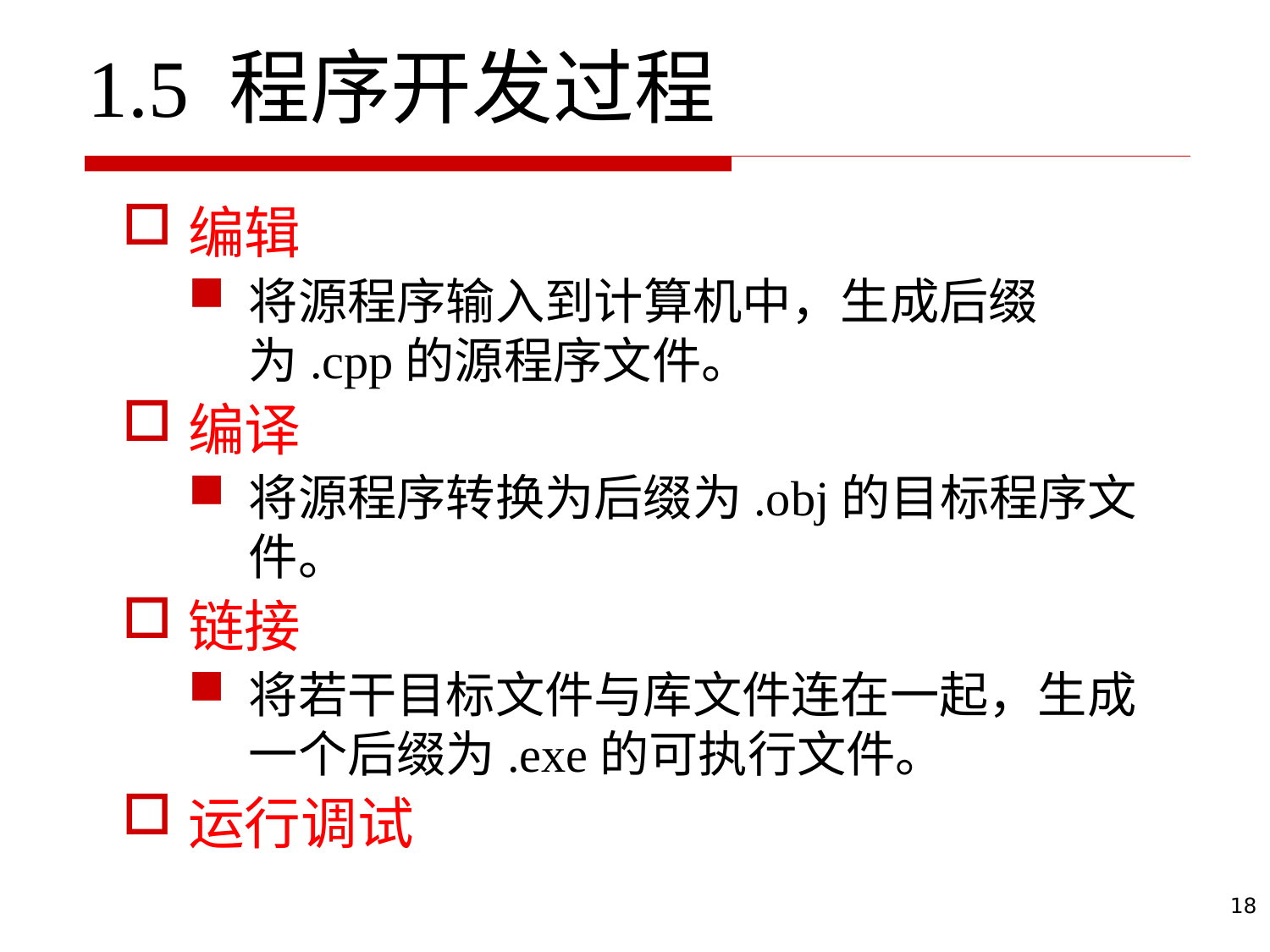

# 1.5 程序开发过程
编辑
将源程序输入到计算机中，生成后缀为.cpp的源程序文件。
编译
将源程序转换为后缀为.obj的目标程序文件。
链接
将若干目标文件与库文件连在一起，生成一个后缀为.exe的可执行文件。
运行调试
18